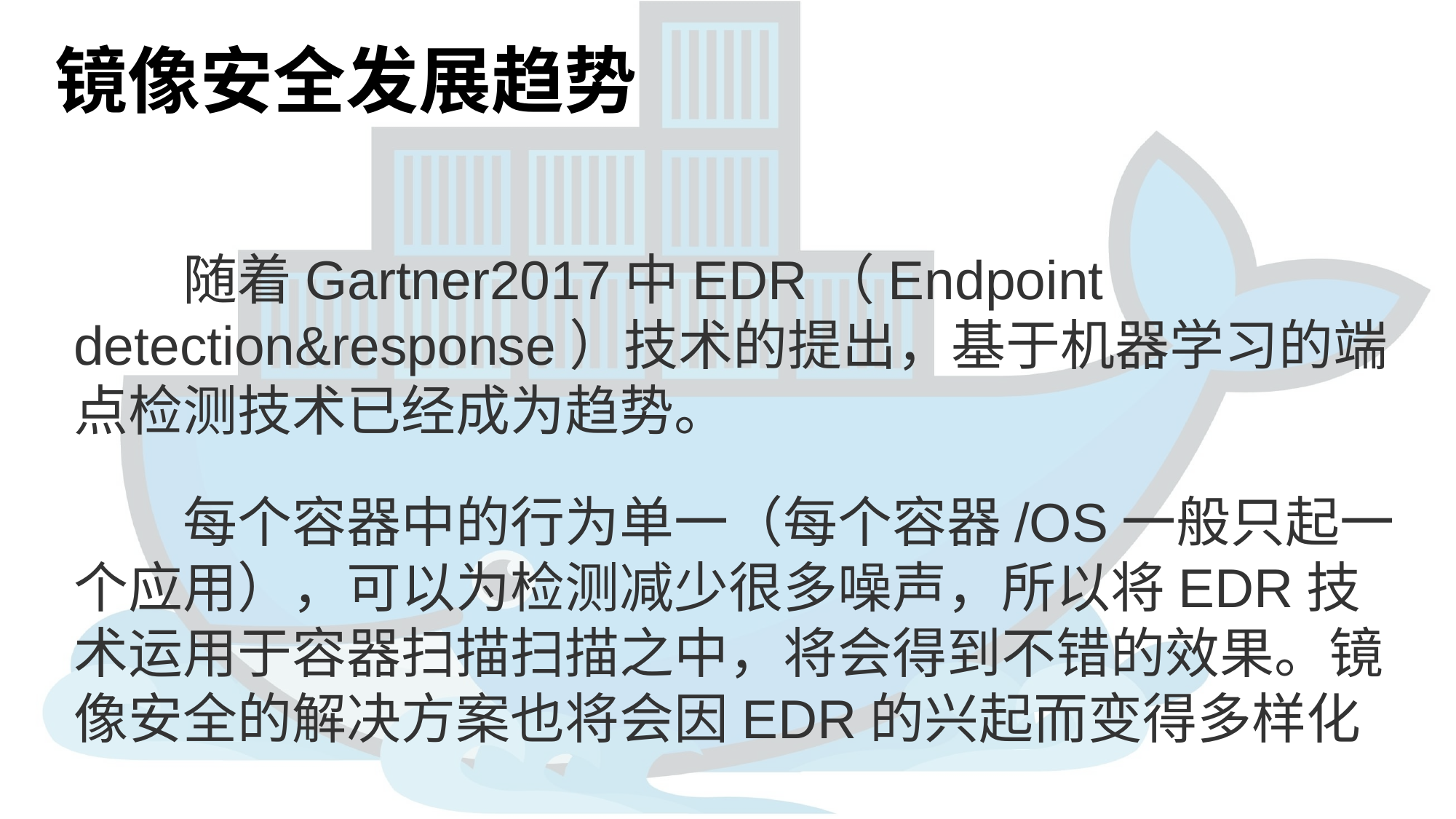

镜像安全发展趋势
	随着Gartner2017中EDR（Endpoint detection&response）技术的提出，基于机器学习的端点检测技术已经成为趋势。
	每个容器中的行为单一（每个容器/OS一般只起一个应用），可以为检测减少很多噪声，所以将EDR技术运用于容器扫描扫描之中，将会得到不错的效果。镜像安全的解决方案也将会因EDR的兴起而变得多样化